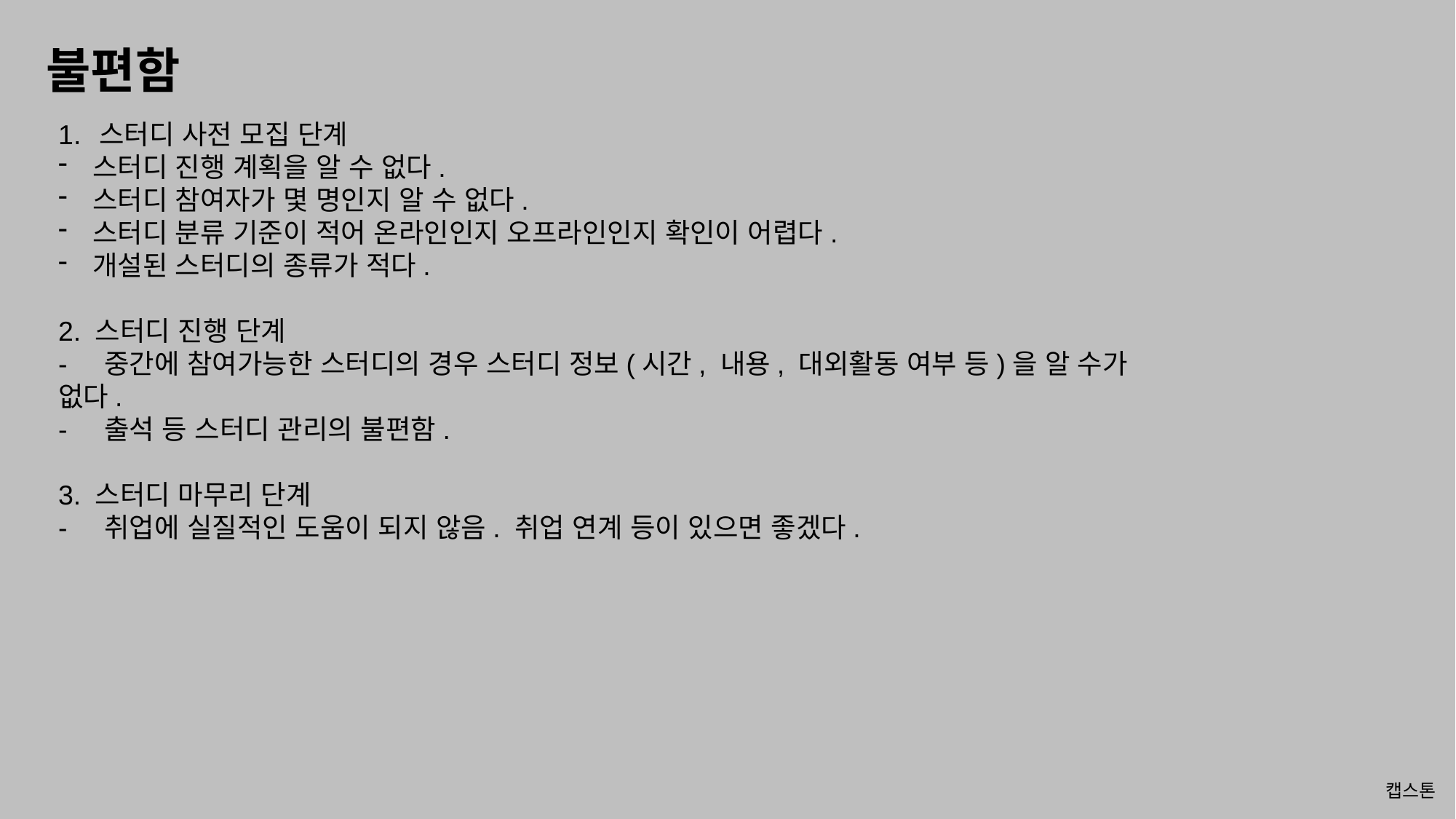

불편함
스터디 사전 모집 단계
스터디 진행 계획을 알 수 없다.
스터디 참여자가 몇 명인지 알 수 없다.
스터디 분류 기준이 적어 온라인인지 오프라인인지 확인이 어렵다.
개설된 스터디의 종류가 적다.

2. 스터디 진행 단계
-    중간에 참여가능한 스터디의 경우 스터디 정보(시간, 내용, 대외활동 여부 등)을 알 수가 없다.
-    출석 등 스터디 관리의 불편함.

3. 스터디 마무리 단계
-    취업에 실질적인 도움이 되지 않음. 취업 연계 등이 있으면 좋겠다.
캡스톤